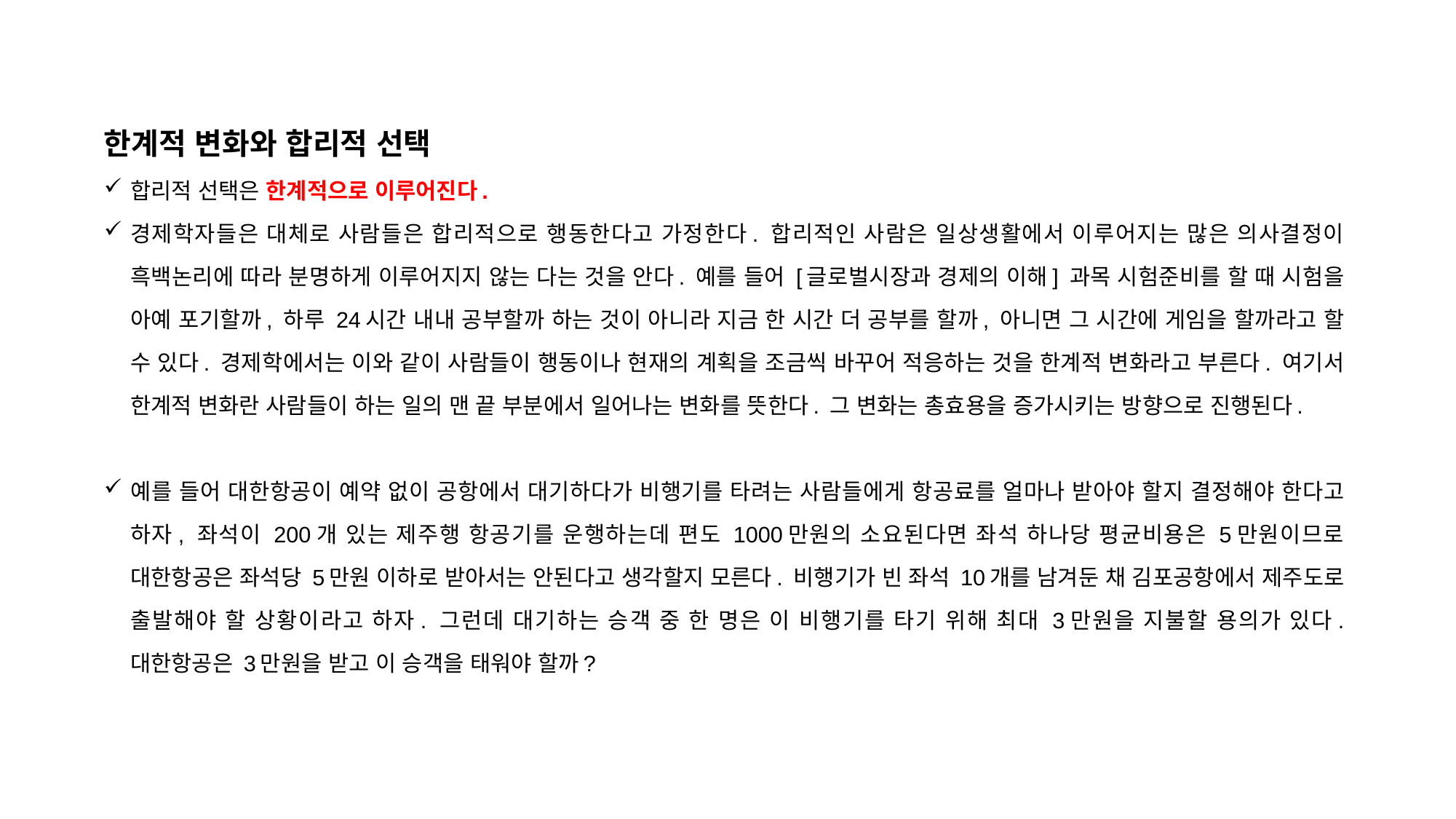

한계적 변화와 합리적 선택
합리적 선택은 한계적으로 이루어진다.
경제학자들은 대체로 사람들은 합리적으로 행동한다고 가정한다. 합리적인 사람은 일상생활에서 이루어지는 많은 의사결정이 흑백논리에 따라 분명하게 이루어지지 않는 다는 것을 안다. 예를 들어 [글로벌시장과 경제의 이해] 과목 시험준비를 할 때 시험을 아예 포기할까, 하루 24시간 내내 공부할까 하는 것이 아니라 지금 한 시간 더 공부를 할까, 아니면 그 시간에 게임을 할까라고 할 수 있다. 경제학에서는 이와 같이 사람들이 행동이나 현재의 계획을 조금씩 바꾸어 적응하는 것을 한계적 변화라고 부른다. 여기서 한계적 변화란 사람들이 하는 일의 맨 끝 부분에서 일어나는 변화를 뜻한다. 그 변화는 총효용을 증가시키는 방향으로 진행된다.

예를 들어 대한항공이 예약 없이 공항에서 대기하다가 비행기를 타려는 사람들에게 항공료를 얼마나 받아야 할지 결정해야 한다고 하자, 좌석이 200개 있는 제주행 항공기를 운행하는데 편도 1000만원의 소요된다면 좌석 하나당 평균비용은 5만원이므로 대한항공은 좌석당 5만원 이하로 받아서는 안된다고 생각할지 모른다. 비행기가 빈 좌석 10개를 남겨둔 채 김포공항에서 제주도로 출발해야 할 상황이라고 하자. 그런데 대기하는 승객 중 한 명은 이 비행기를 타기 위해 최대 3만원을 지불할 용의가 있다. 대한항공은 3만원을 받고 이 승객을 태워야 할까?